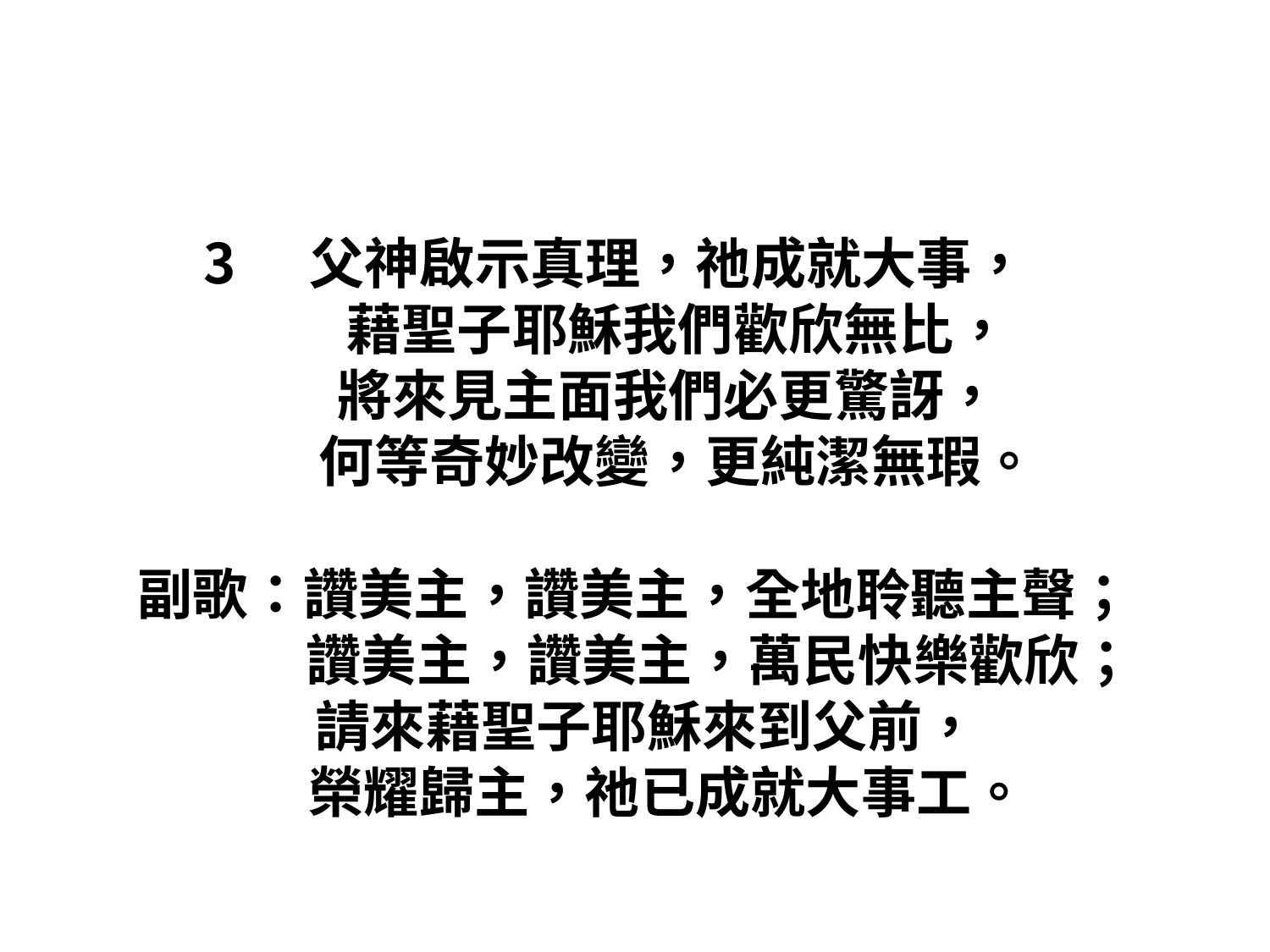

#
父神啟示真理，祂成就大事，
      藉聖子耶穌我們歡欣無比，
將來見主面我們必更驚訝，
      何等奇妙改變，更純潔無瑕。

副歌：讚美主，讚美主，全地聆聽主聲；
　    讚美主，讚美主，萬民快樂歡欣；
 請來藉聖子耶穌來到父前，
榮耀歸主，祂已成就大事工。